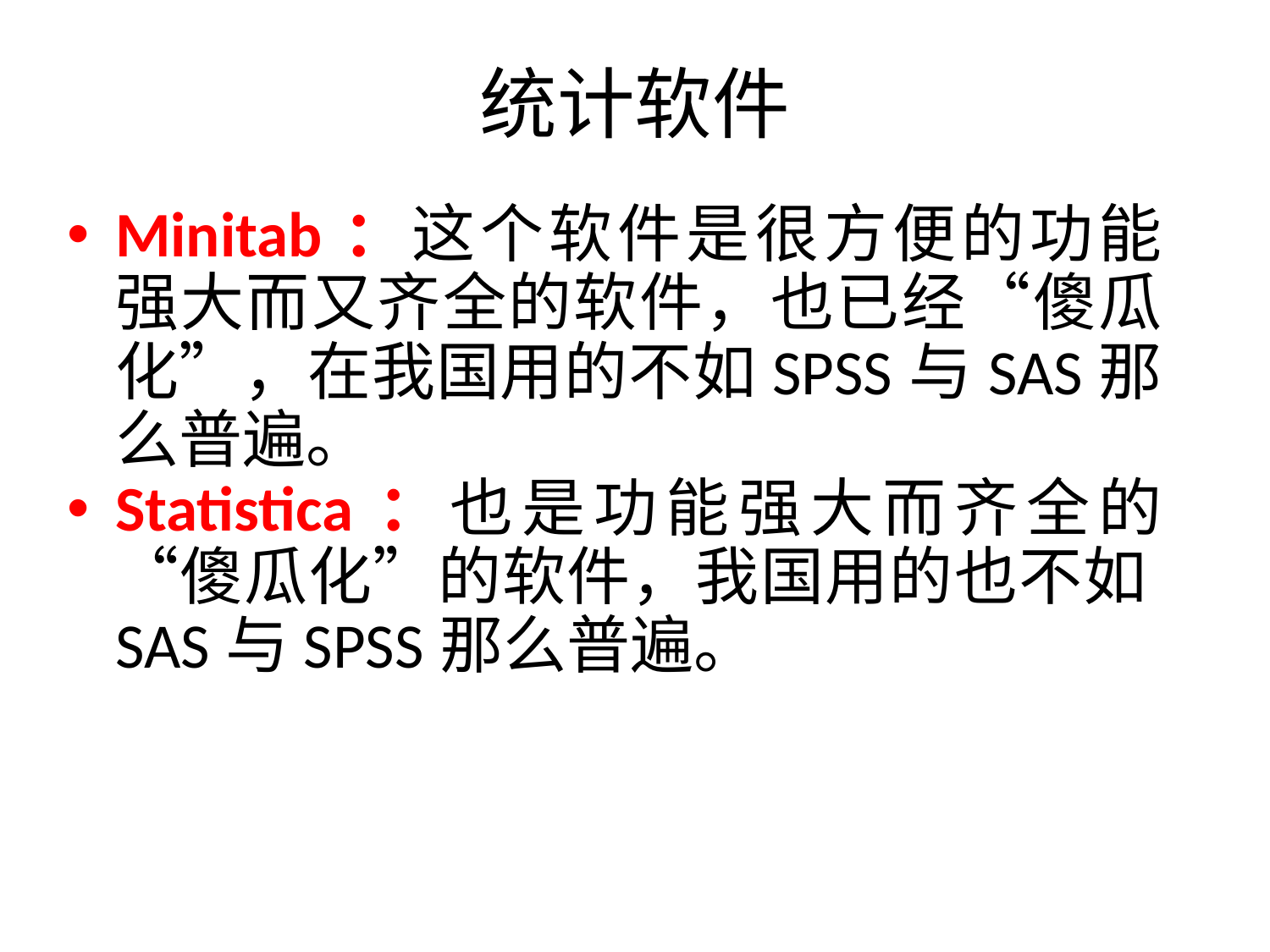

# 统计软件
Minitab：这个软件是很方便的功能强大而又齐全的软件，也已经“傻瓜化”，在我国用的不如SPSS与SAS那么普遍。
Statistica：也是功能强大而齐全的“傻瓜化”的软件，我国用的也不如SAS与SPSS那么普遍。